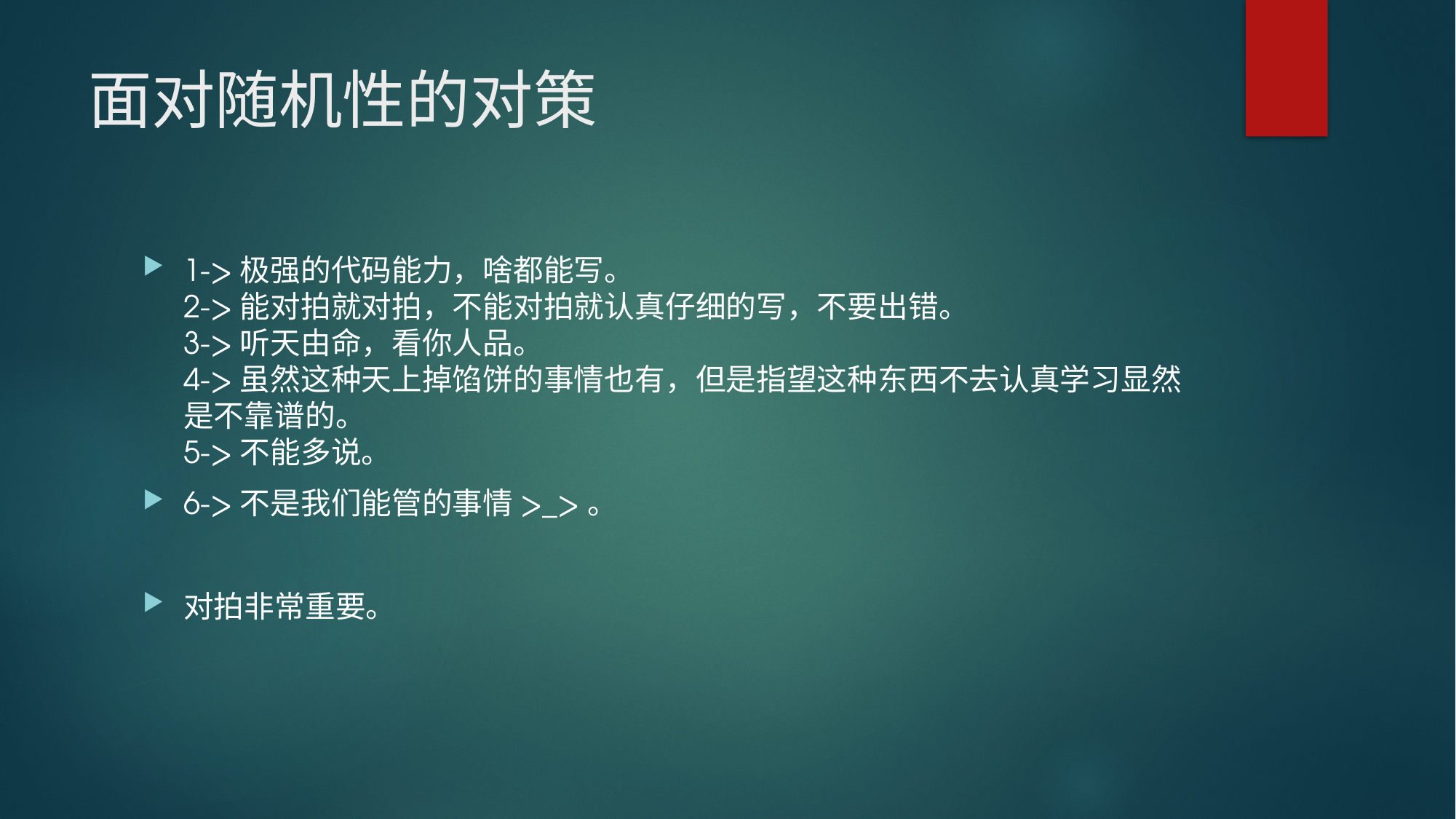

# 面对随机性的对策
1->极强的代码能力，啥都能写。
2->能对拍就对拍，不能对拍就认真仔细的写，不要出错。
3->听天由命，看你人品。
4->虽然这种天上掉馅饼的事情也有，但是指望这种东西不去认真学习显然是不靠谱的。
5->不能多说。
6->不是我们能管的事情>_>。

对拍非常重要。